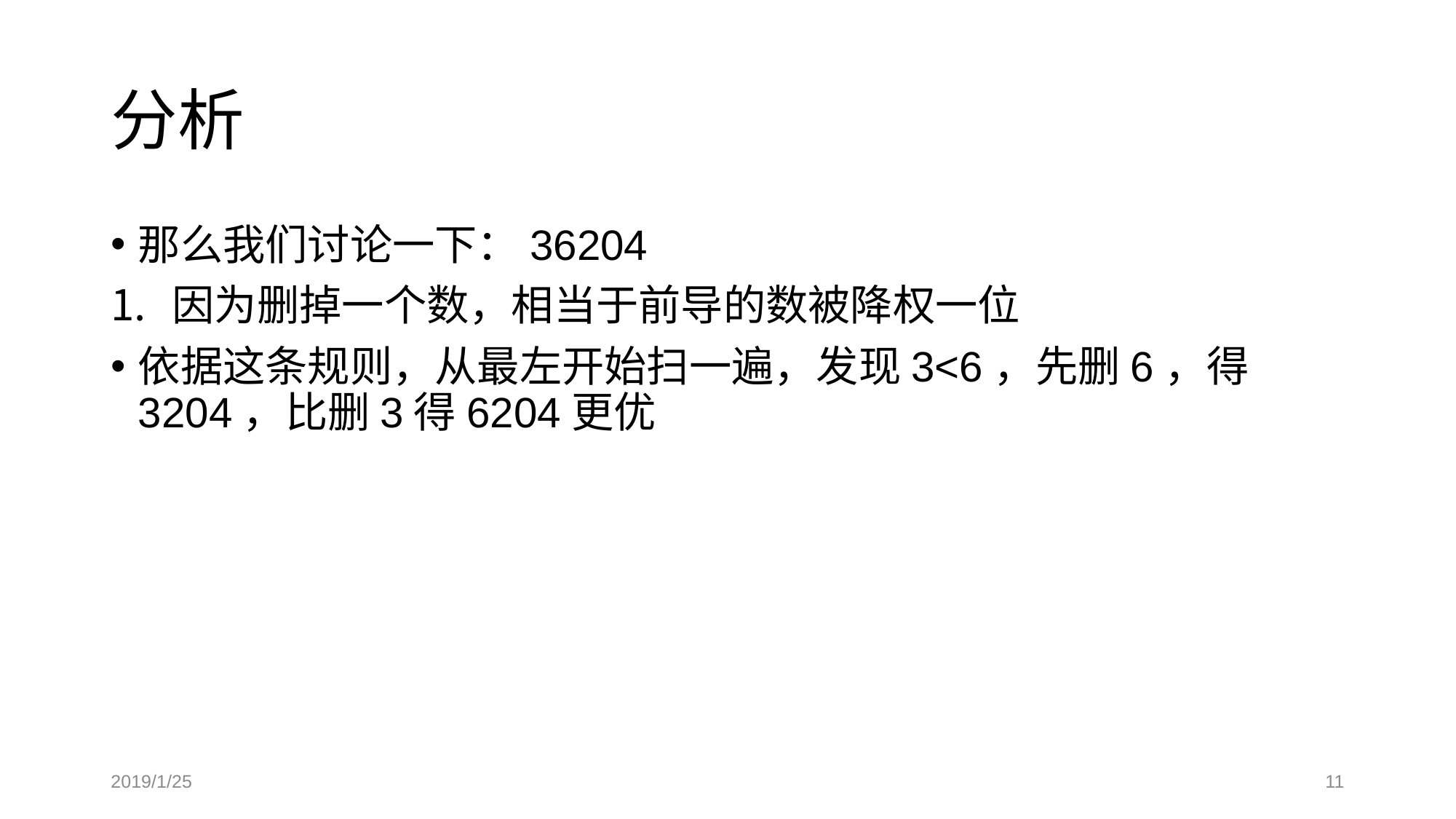

# 分析
那么我们讨论一下：36204
因为删掉一个数，相当于前导的数被降权一位
依据这条规则，从最左开始扫一遍，发现3<6，先删6，得3204，比删3得6204更优
2019/1/25
11